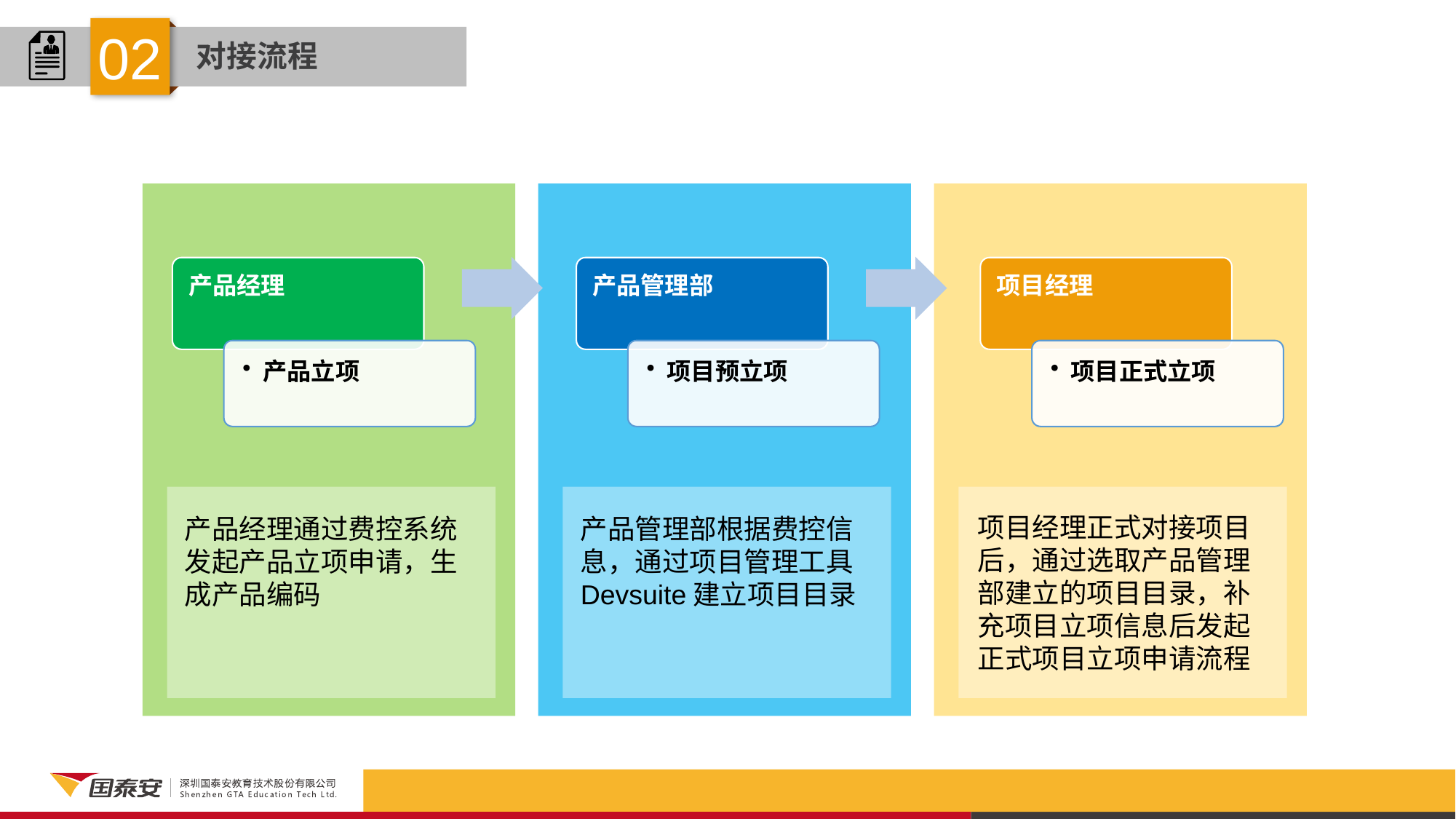

02

对接流程

产品经理
产品立项

产品管理部
项目预立项

项目经理
项目正式立项

项目经理正式对接项目后，通过选取产品管理部建立的项目目录，补充项目立项信息后发起正式项目立项申请流程
产品经理通过费控系统发起产品立项申请，生成产品编码
产品管理部根据费控信息，通过项目管理工具Devsuite建立项目目录